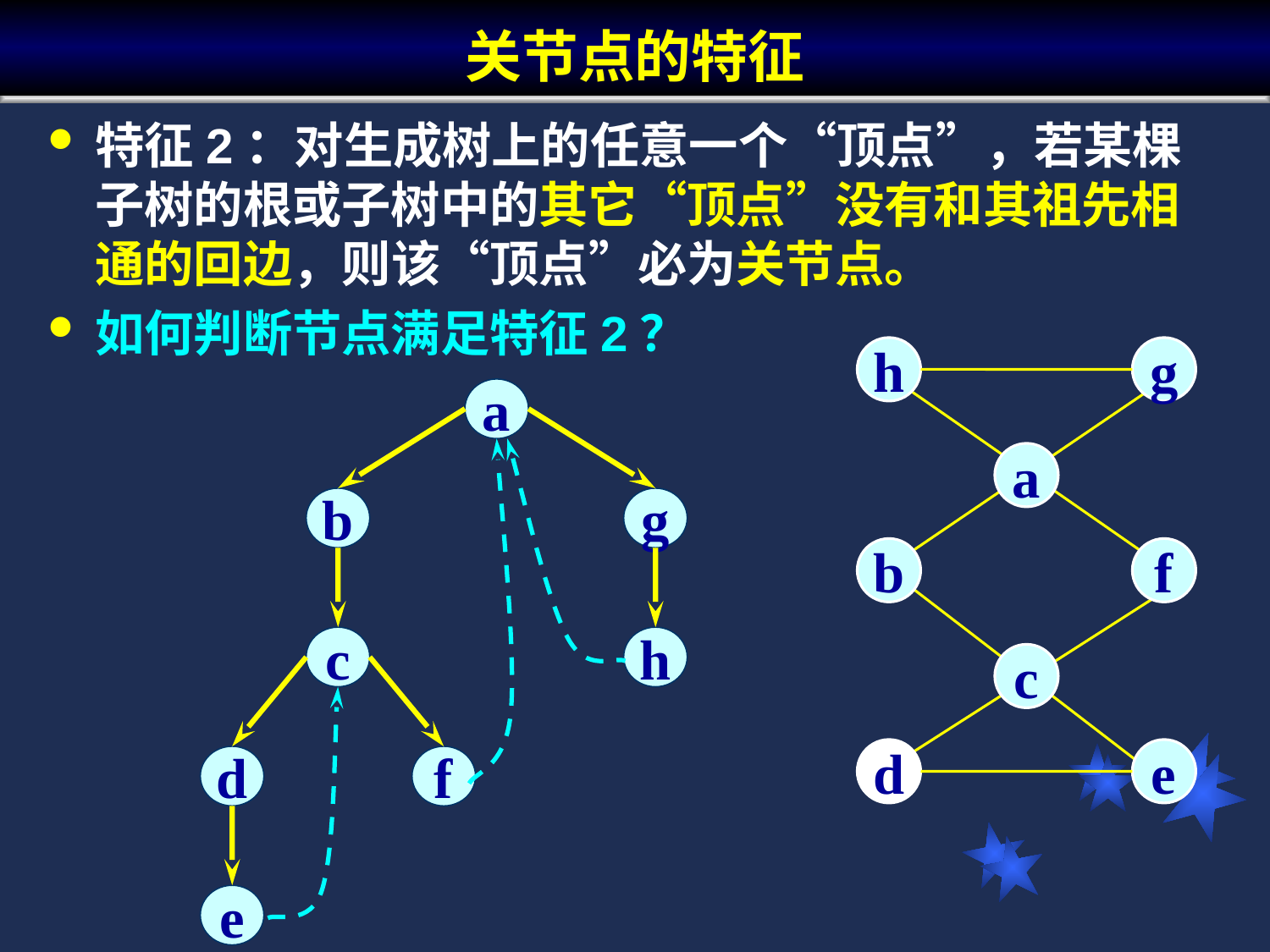

# 关节点的特征
特征2：对生成树上的任意一个“顶点”，若某棵子树的根或子树中的其它“顶点”没有和其祖先相通的回边，则该“顶点”必为关节点。
如何判断节点满足特征2？
h
g

a
b
f

c
d
e

a

b
g

c
h

d
f

e